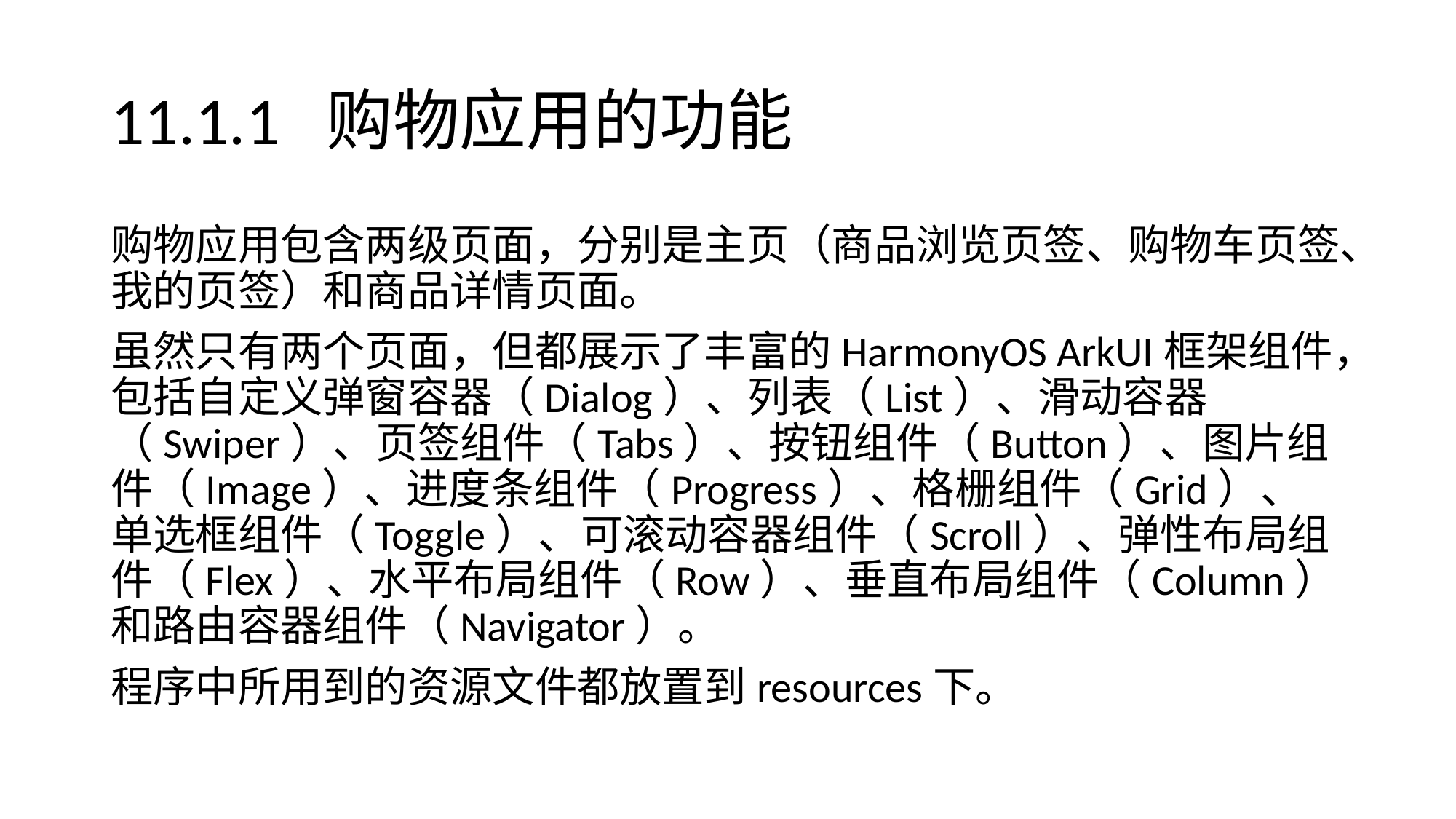

# 11.1.1  购物应用的功能
购物应用包含两级页面，分别是主页（商品浏览页签、购物车页签、我的页签）和商品详情页面。
虽然只有两个页面，但都展示了丰富的HarmonyOS ArkUI框架组件，包括自定义弹窗容器（Dialog）、列表（List）、滑动容器（Swiper）、页签组件（Tabs）、按钮组件（Button）、图片组件（Image）、进度条组件（Progress）、格栅组件（Grid）、单选框组件（Toggle）、可滚动容器组件（Scroll）、弹性布局组件（Flex）、水平布局组件（Row）、垂直布局组件（Column）和路由容器组件（Navigator）。
程序中所用到的资源文件都放置到resources下。